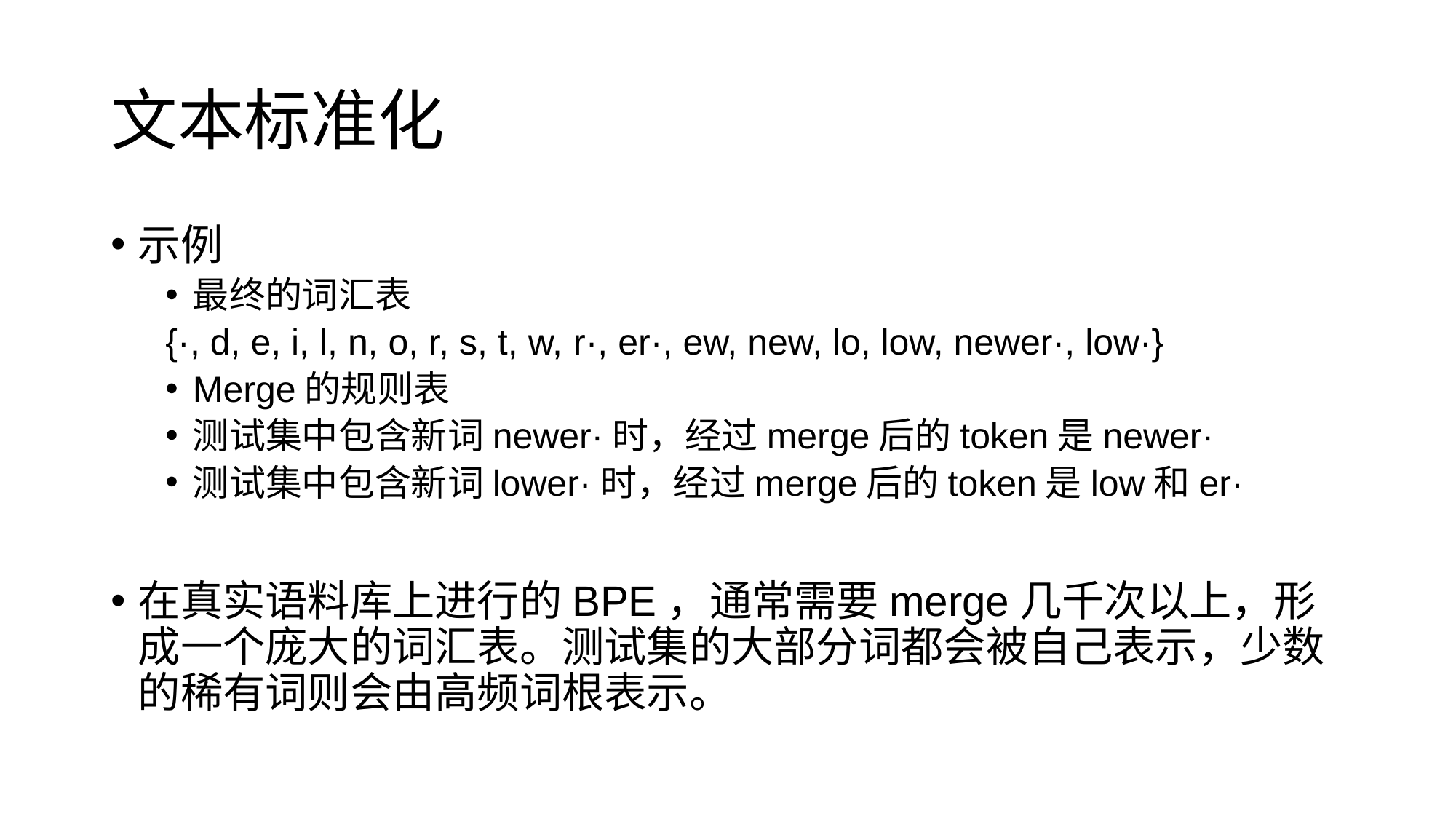

# 文本标准化
示例
最终的词汇表
{·, d, e, i, l, n, o, r, s, t, w, r·, er·, ew, new, lo, low, newer·, low·}
Merge的规则表
测试集中包含新词newer·时，经过merge后的token是newer·
测试集中包含新词lower·时，经过merge后的token是low和er·

在真实语料库上进行的BPE，通常需要merge几千次以上，形成一个庞大的词汇表。测试集的大部分词都会被自己表示，少数的稀有词则会由高频词根表示。